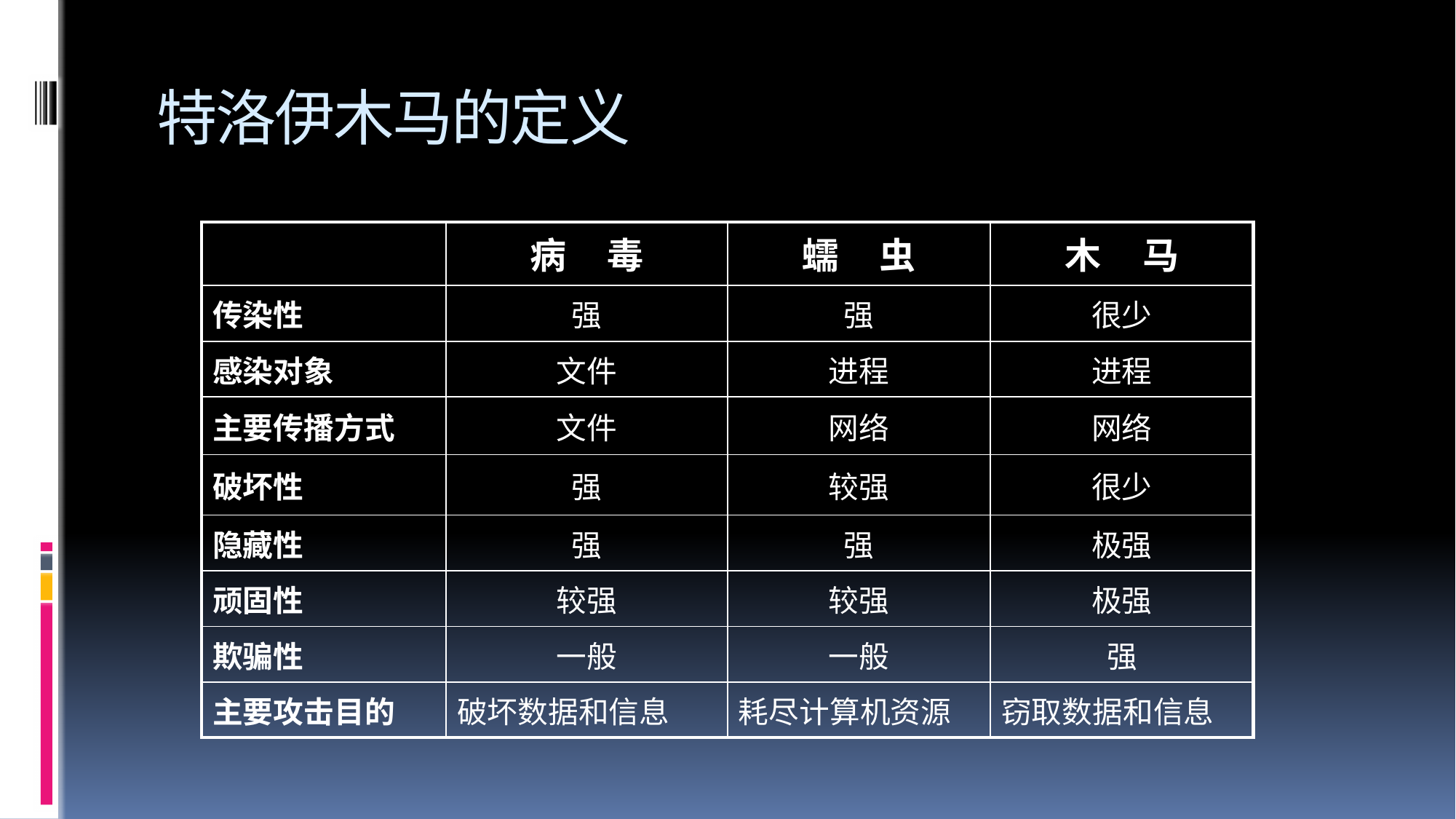

# 特洛伊木马的定义
|  | 病 毒 | 蠕 虫 | 木 马 |
| --- | --- | --- | --- |
| 传染性 | 强 | 强 | 很少 |
| 感染对象 | 文件 | 进程 | 进程 |
| 主要传播方式 | 文件 | 网络 | 网络 |
| 破坏性 | 强 | 较强 | 很少 |
| 隐藏性 | 强 | 强 | 极强 |
| 顽固性 | 较强 | 较强 | 极强 |
| 欺骗性 | 一般 | 一般 | 强 |
| 主要攻击目的 | 破坏数据和信息 | 耗尽计算机资源 | 窃取数据和信息 |